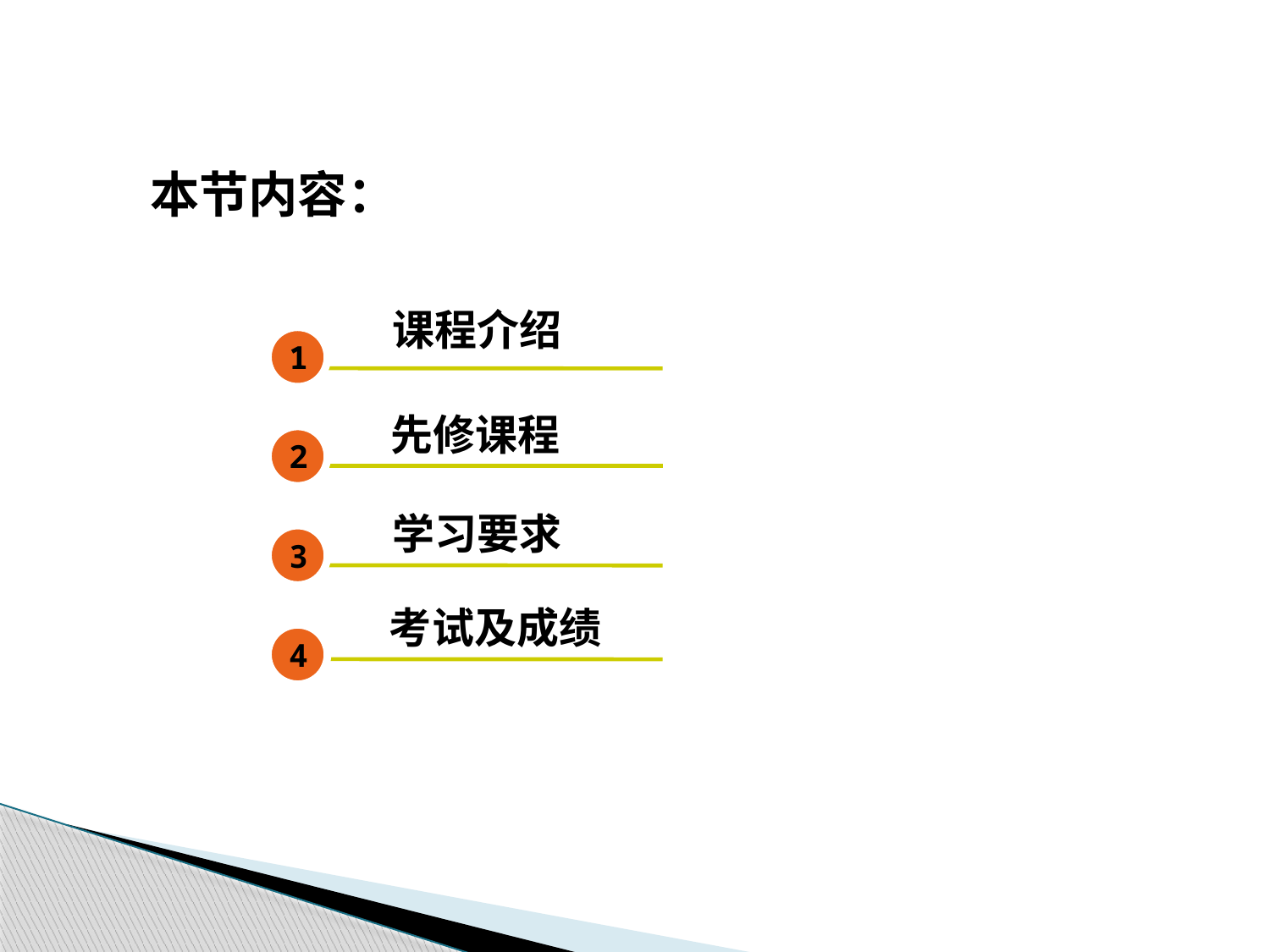

本节内容：
课程介绍
1
2
3
4
先修课程
学习要求
考试及成绩